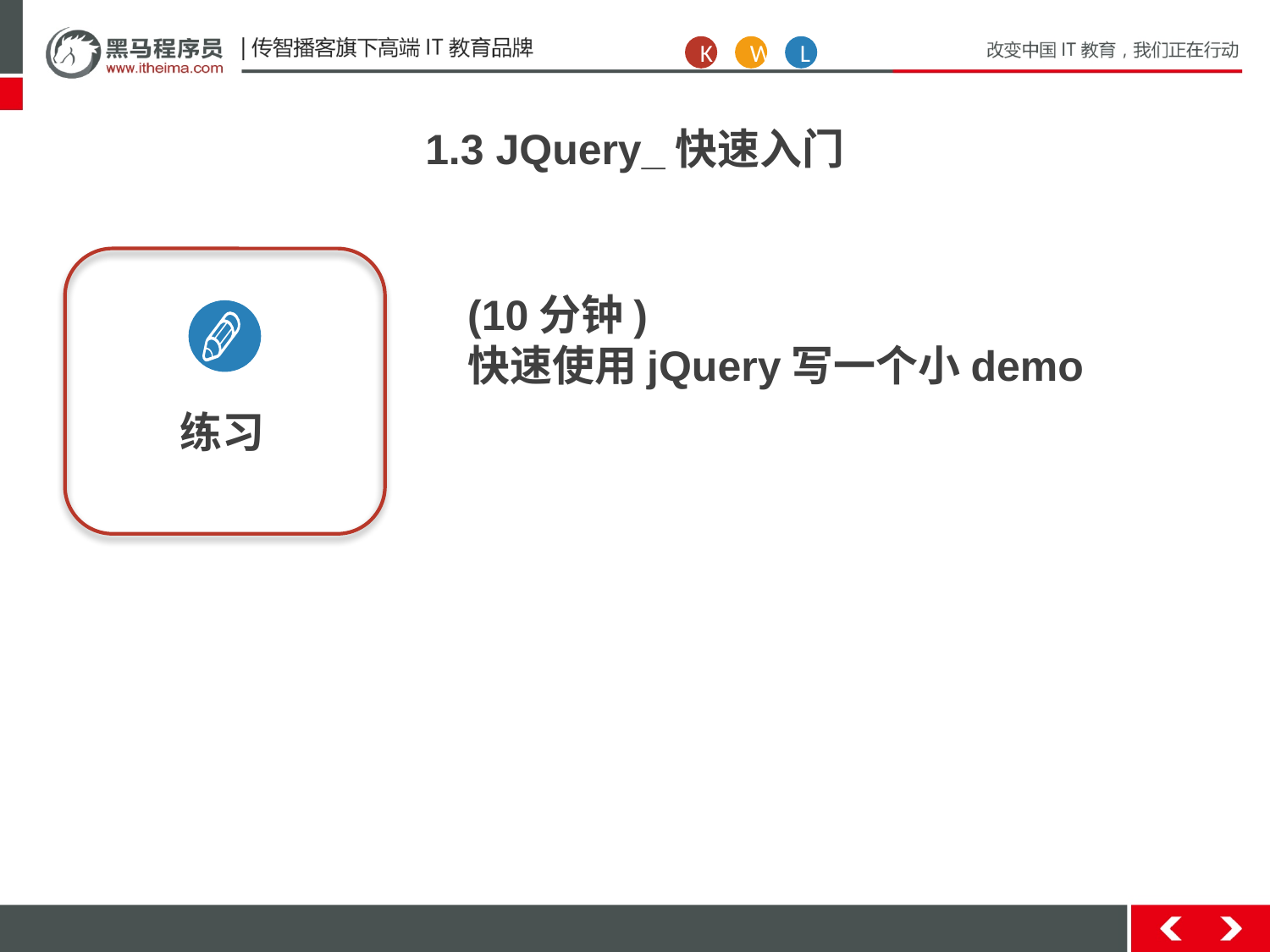

K
W
L
1.3 JQuery_快速入门

练习
(10分钟)
快速使用jQuery写一个小demo